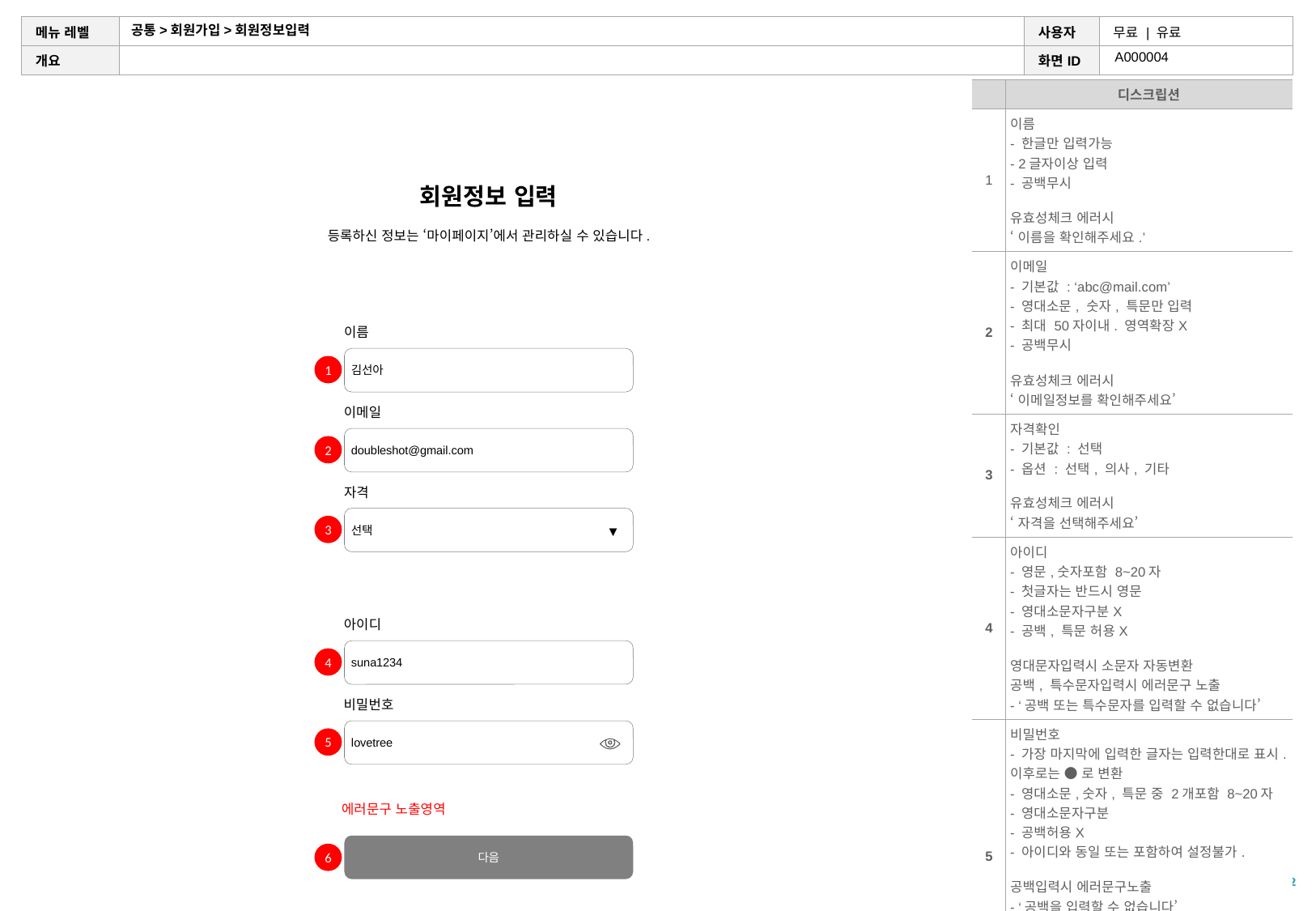

# 공통>회원가입>회원정보입력
A000004

|  | 디스크립션 |
| --- | --- |
| 1 | 이름 - 한글만 입력가능 - 2글자이상 입력 - 공백무시 유효성체크 에러시 ‘이름을 확인해주세요.’ |
| 2 | 이메일 - 기본값 : ‘abc@mail.com’ - 영대소문, 숫자, 특문만 입력 - 최대 50자이내. 영역확장X - 공백무시 유효성체크 에러시 ‘이메일정보를 확인해주세요’ |
| 3 | 자격확인 - 기본값 : 선택 - 옵션 : 선택, 의사, 기타 유효성체크 에러시 ‘자격을 선택해주세요’ |
| 4 | 아이디 - 영문,숫자포함 8~20자 - 첫글자는 반드시 영문 - 영대소문자구분X - 공백, 특문 허용X 영대문자입력시 소문자 자동변환 공백, 특수문자입력시 에러문구 노출 - ‘공백 또는 특수문자를 입력할 수 없습니다’ |
| 5 | 비밀번호 - 가장 마지막에 입력한 글자는 입력한대로 표시. 이후로는 ● 로 변환 - 영대소문,숫자, 특문 중 2개포함 8~20자 - 영대소문자구분 - 공백허용X - 아이디와 동일 또는 포함하여 설정불가. 공백입력시 에러문구노출 - ‘공백을 입력할 수 없습니다’ #2-1 비밀번호보기 토글 - 기본값 : uncheck (문자노출) - 선택시마다 비밀번호 보기/숨기기 토글 |
| 6 | 진행버튼 - 선택시 유효성체크 - 패스시 다음단계 진행 |
회원정보 입력
등록하신 정보는 ‘마이페이지’에서 관리하실 수 있습니다.
이름
김선아
1
이메일
doubleshot@gmail.com
2
자격
선택
3
▼
아이디
suna1234
4
비밀번호
lovetree
5

에러문구 노출영역
다음
6